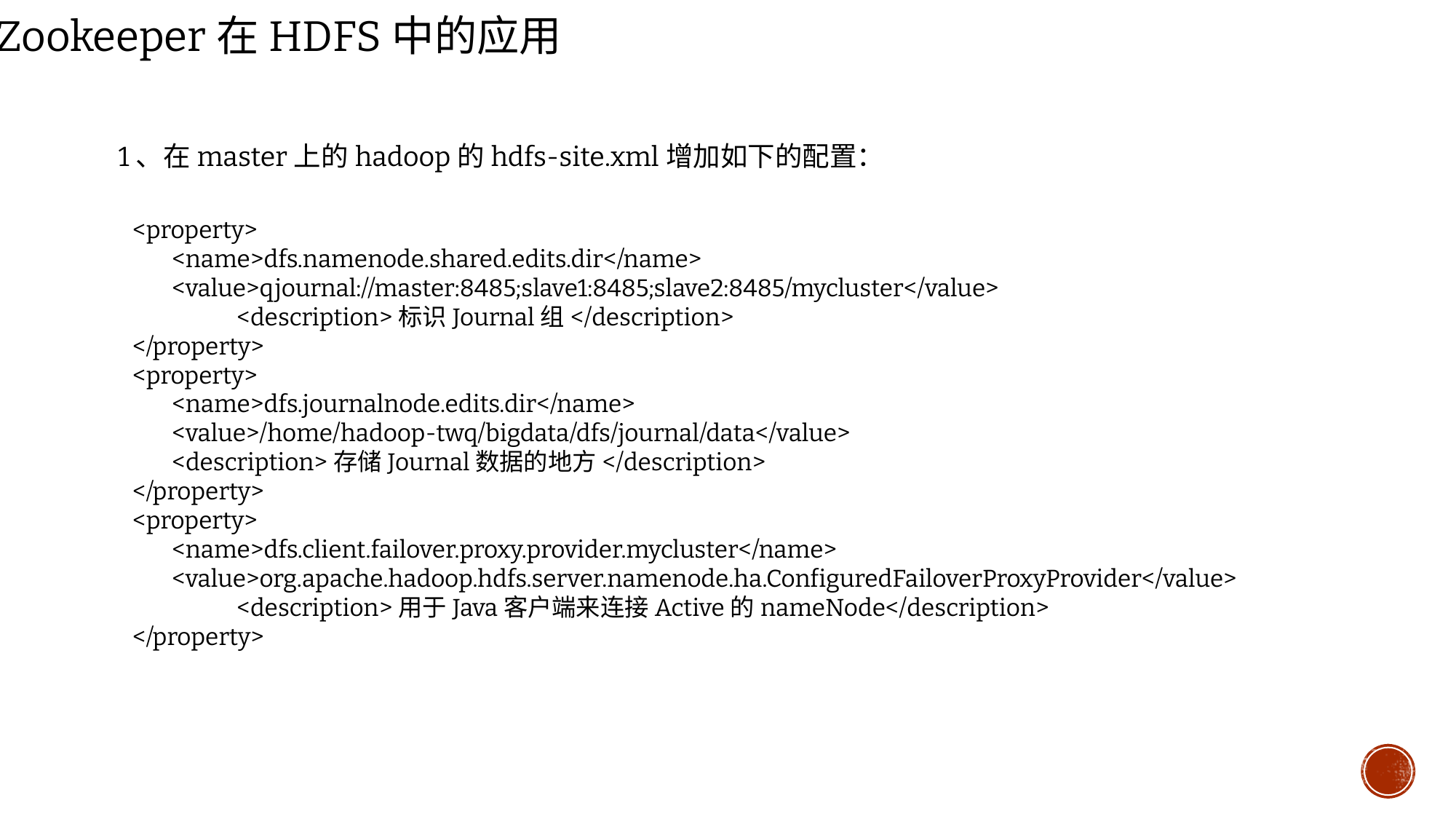

Zookeeper在HDFS中的应用
1、在master上的hadoop的hdfs-site.xml增加如下的配置：
        <property>
                <name>dfs.namenode.shared.edits.dir</name>
                <value>qjournal://master:8485;slave1:8485;slave2:8485/mycluster</value>
	       <description>标识Journal组</description>
        </property>
        <property>
                <name>dfs.journalnode.edits.dir</name>
                <value>/home/hadoop-twq/bigdata/dfs/journal/data</value>
                <description>存储Journal数据的地方</description>
        </property>
        <property>
                <name>dfs.client.failover.proxy.provider.mycluster</name>
                <value>org.apache.hadoop.hdfs.server.namenode.ha.ConfiguredFailoverProxyProvider</value>
	       <description>用于Java客户端来连接Active的nameNode</description>
        </property>